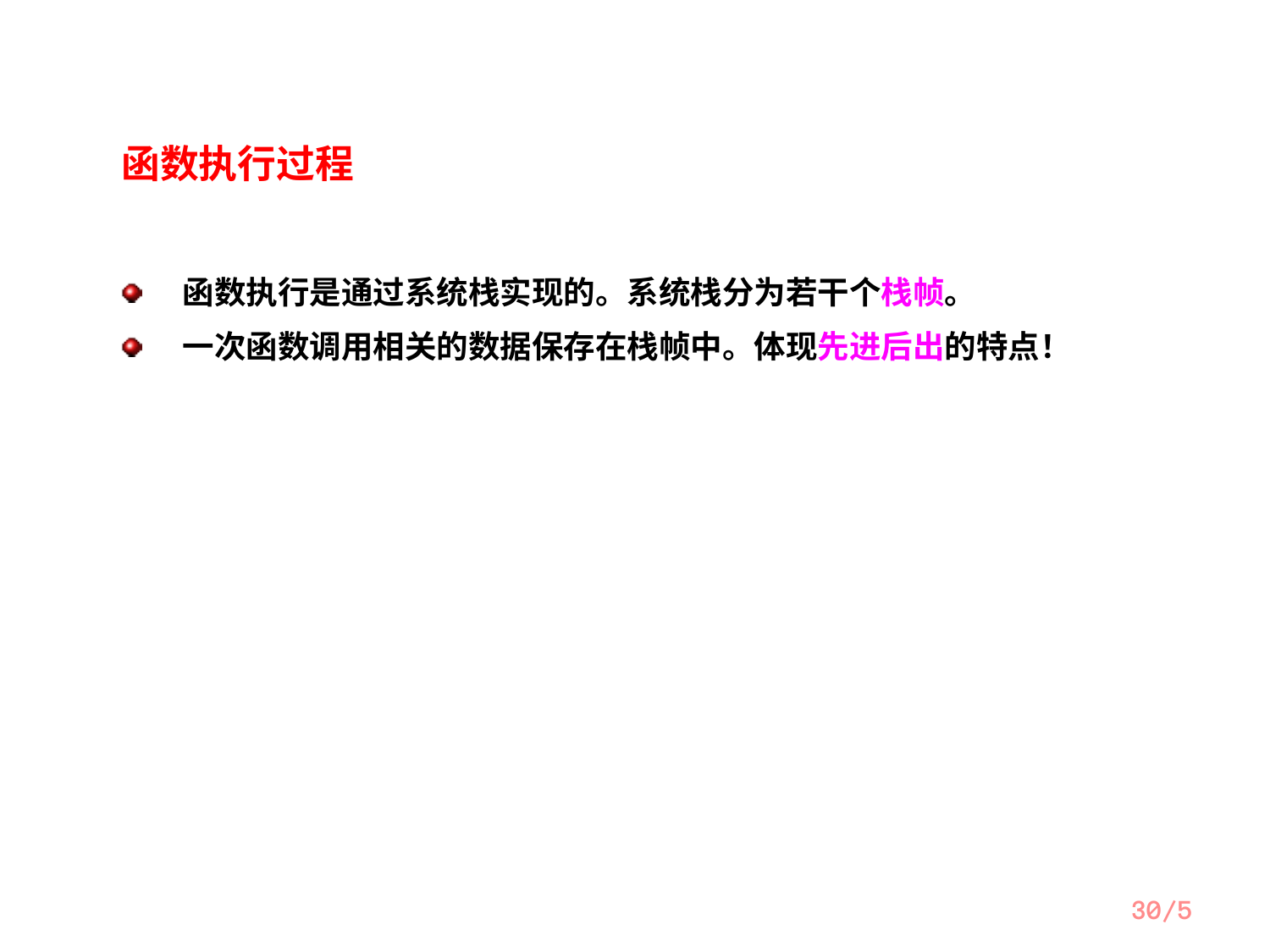

函数执行过程
函数执行是通过系统栈实现的。系统栈分为若干个栈帧。
一次函数调用相关的数据保存在栈帧中。体现先进后出的特点！
30/5